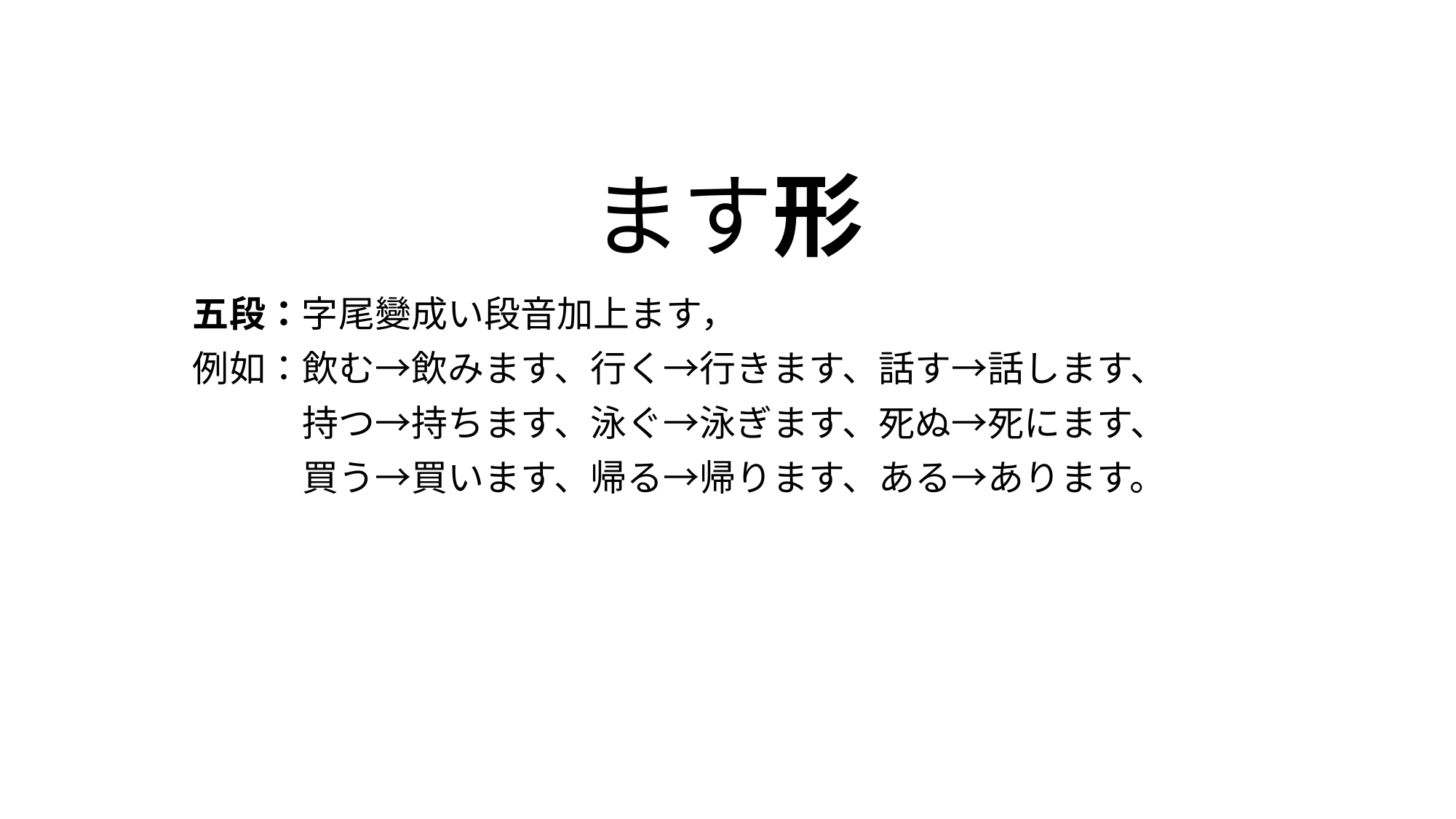

# ます形
五段：字尾變成い段音加上ます，
例如：飲む→飲みます、行く→行きます、話す→話します、
　　　持つ→持ちます、泳ぐ→泳ぎます、死ぬ→死にます、
　　　買う→買います、帰る→帰ります、ある→あります。